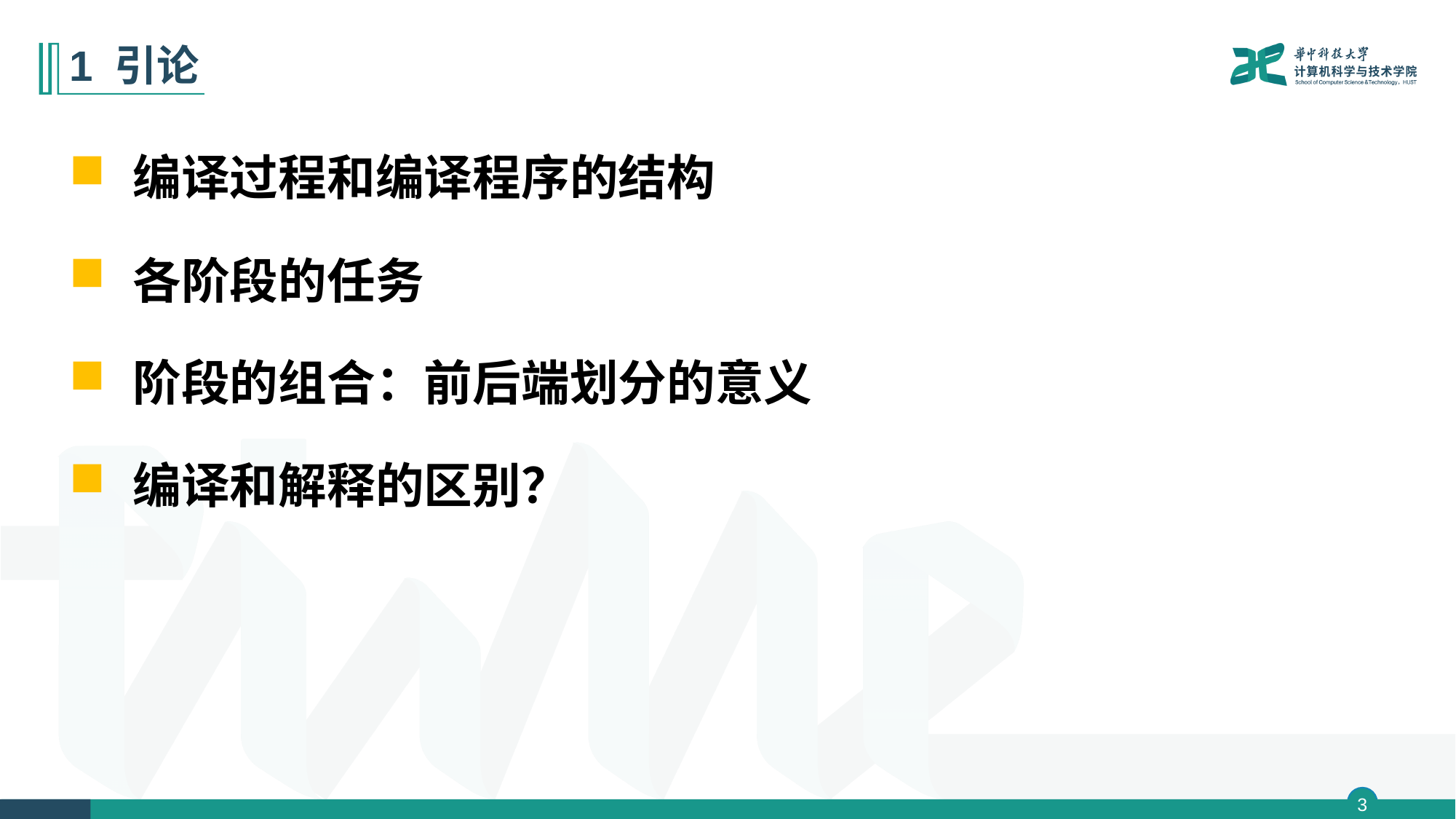

# 1 引论
 编译过程和编译程序的结构
 各阶段的任务
 阶段的组合：前后端划分的意义
 编译和解释的区别？